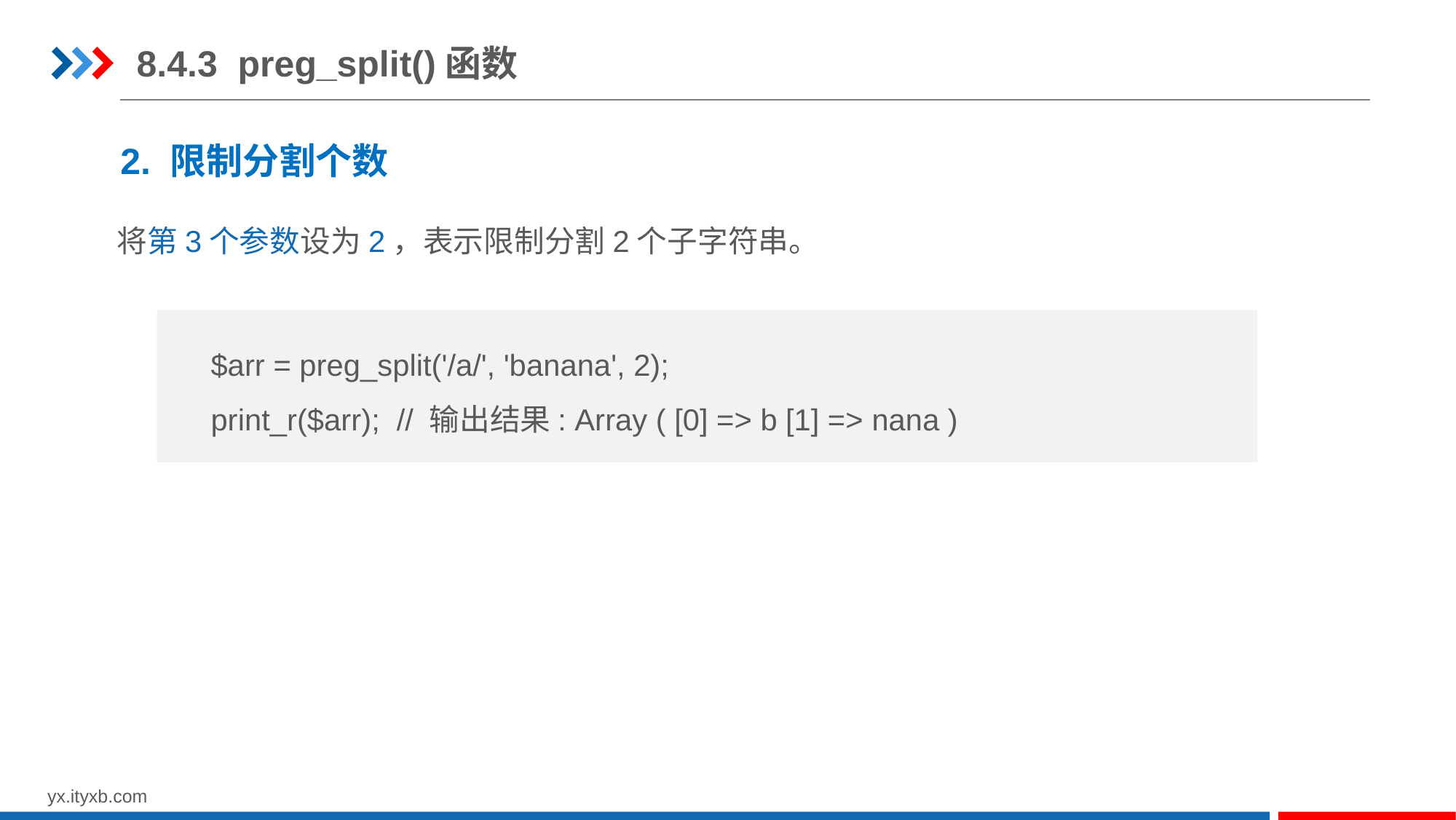

8.4.3  preg_split()函数
2. 限制分割个数
将第3个参数设为2，表示限制分割2个子字符串。

$arr = preg_split('/a/', 'banana', 2);
print_r($arr);  // 输出结果: Array ( [0] => b [1] => nana )